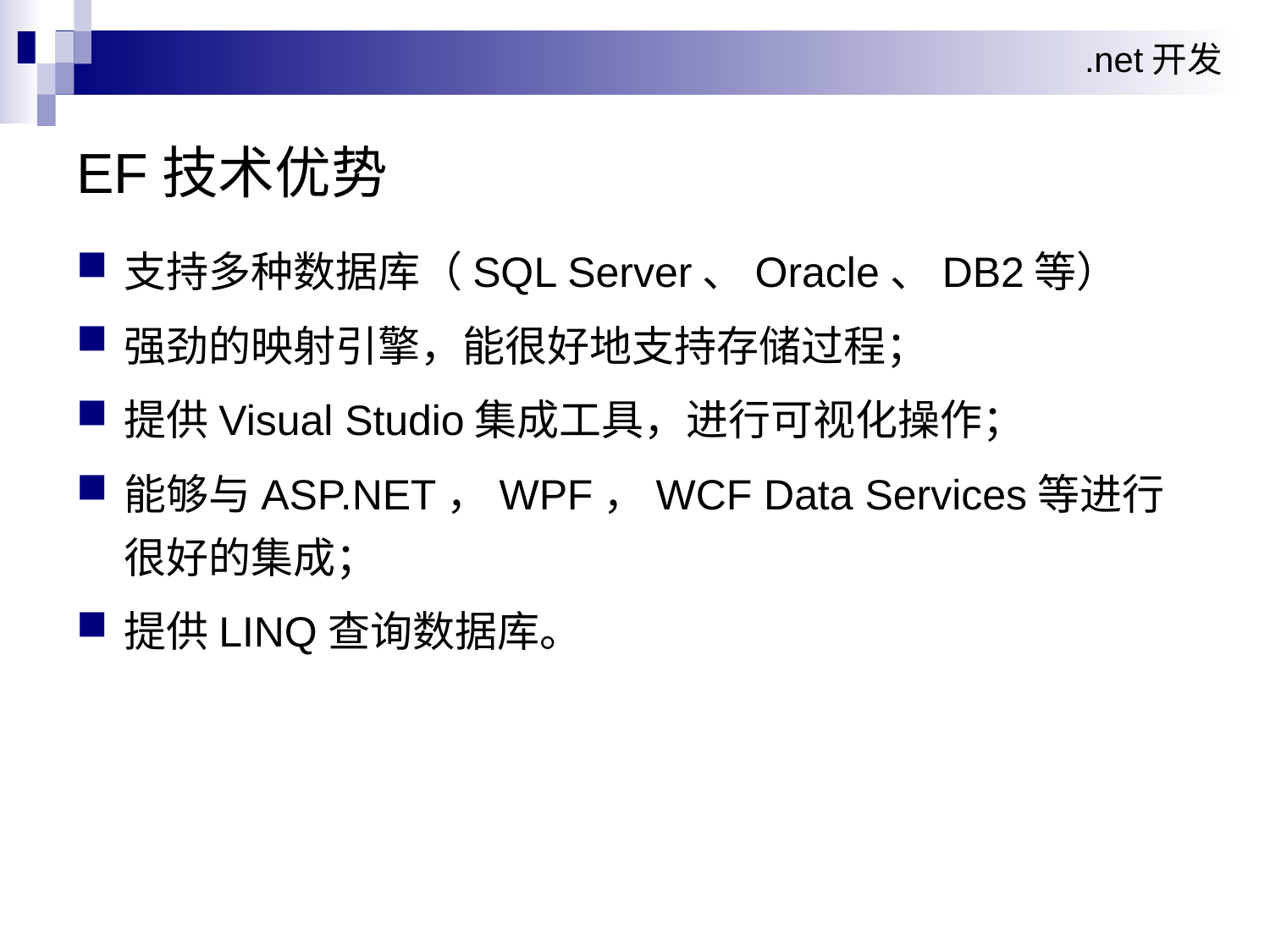

EF技术优势
支持多种数据库（SQL Server、Oracle、DB2等）
强劲的映射引擎，能很好地支持存储过程；
提供Visual Studio集成工具，进行可视化操作；
能够与ASP.NET，WPF，WCF Data Services等进行很好的集成；
提供LINQ查询数据库。